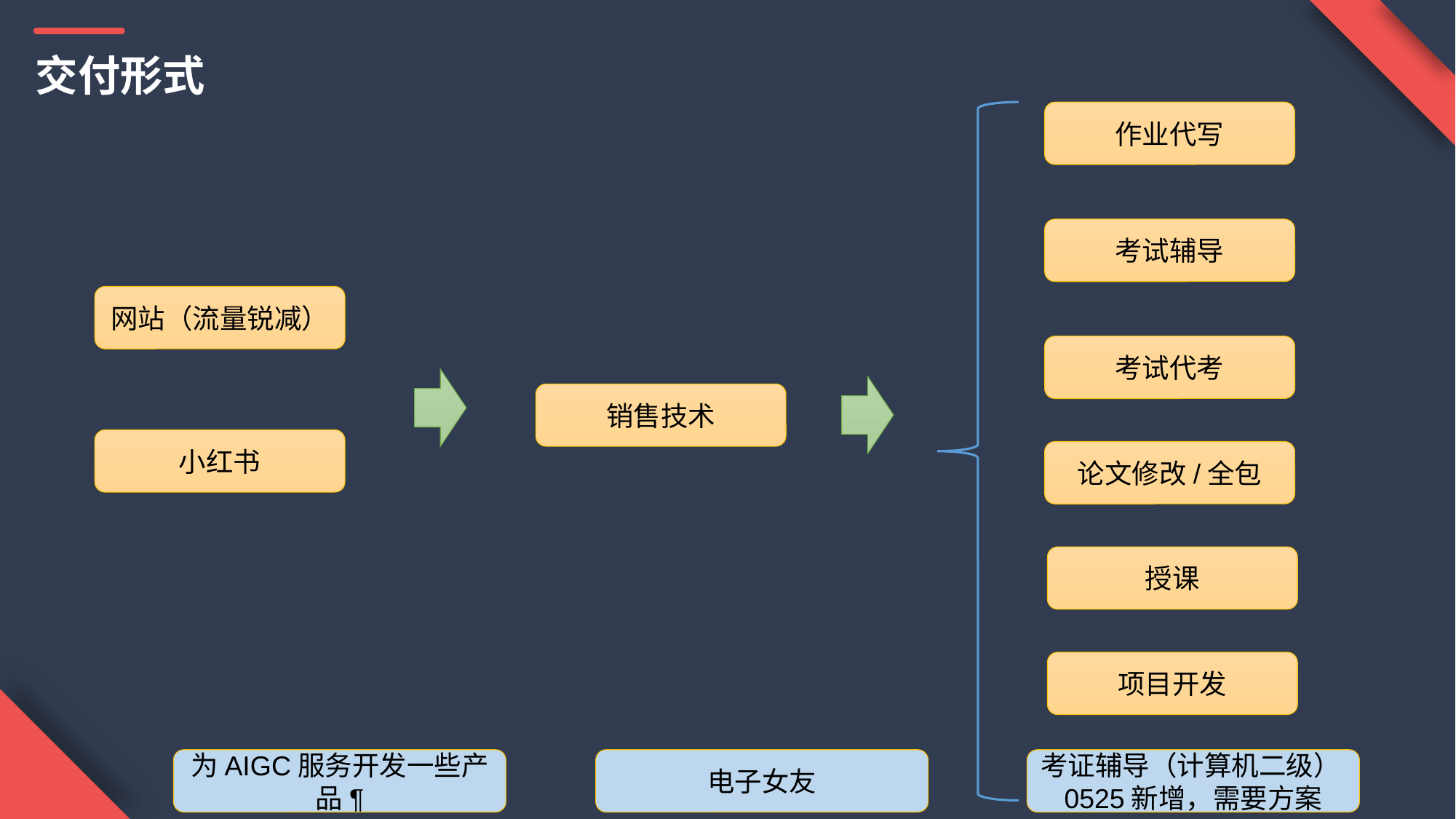

交付形式

作业代写
考试辅导
网站（流量锐减）
考试代考

销售技术
小红书
论文修改/全包
授课
项目开发

为AIGC服务开发一些产品¶
电子女友
考证辅导（计算机二级）0525新增，需要方案